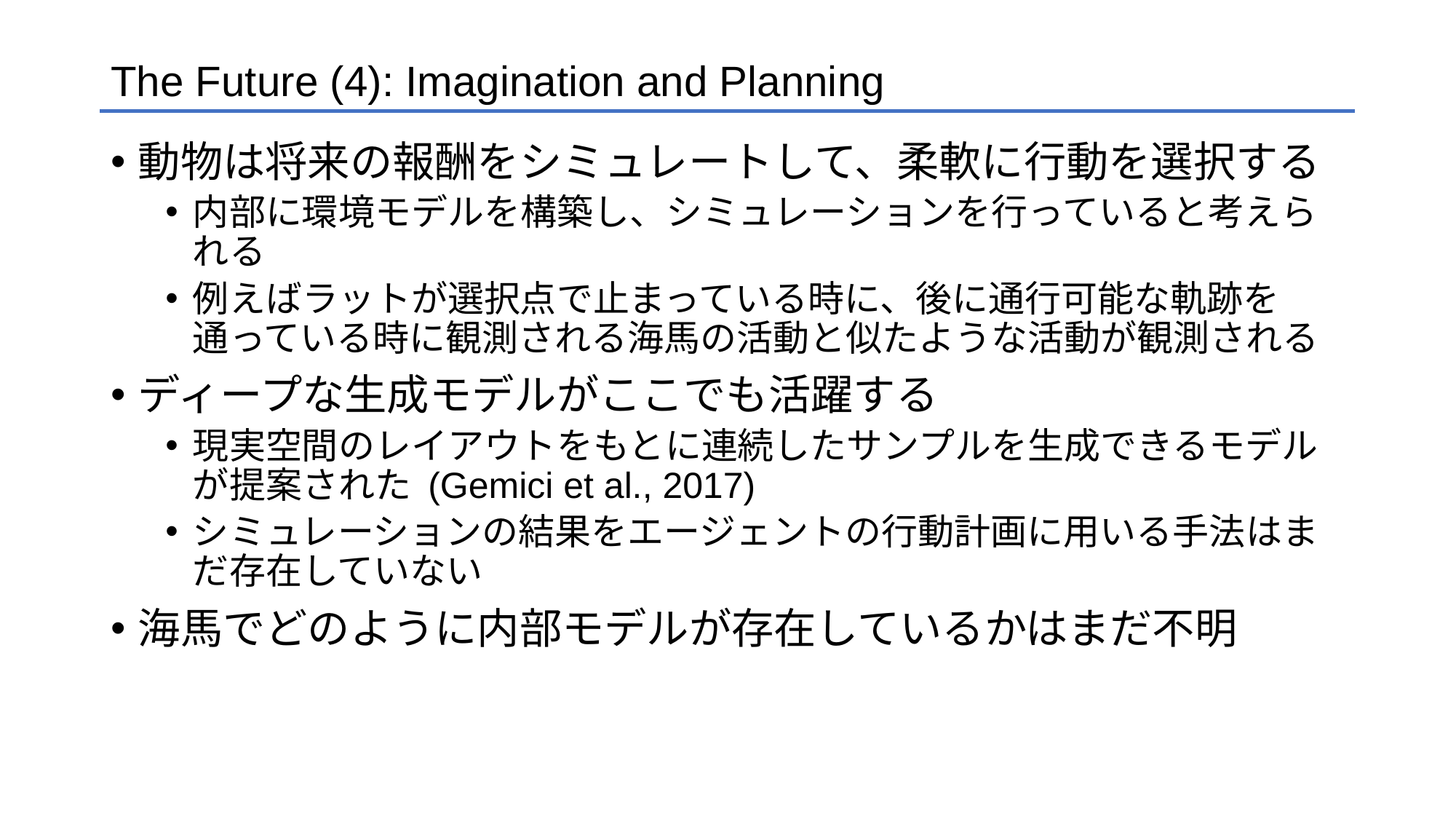

# The Future (4): Imagination and Planning
動物は将来の報酬をシミュレートして、柔軟に行動を選択する
内部に環境モデルを構築し、シミュレーションを行っていると考えられる
例えばラットが選択点で止まっている時に、後に通行可能な軌跡を通っている時に観測される海馬の活動と似たような活動が観測される
ディープな生成モデルがここでも活躍する
現実空間のレイアウトをもとに連続したサンプルを生成できるモデルが提案された (Gemici et al., 2017)
シミュレーションの結果をエージェントの行動計画に用いる手法はまだ存在していない
海馬でどのように内部モデルが存在しているかはまだ不明